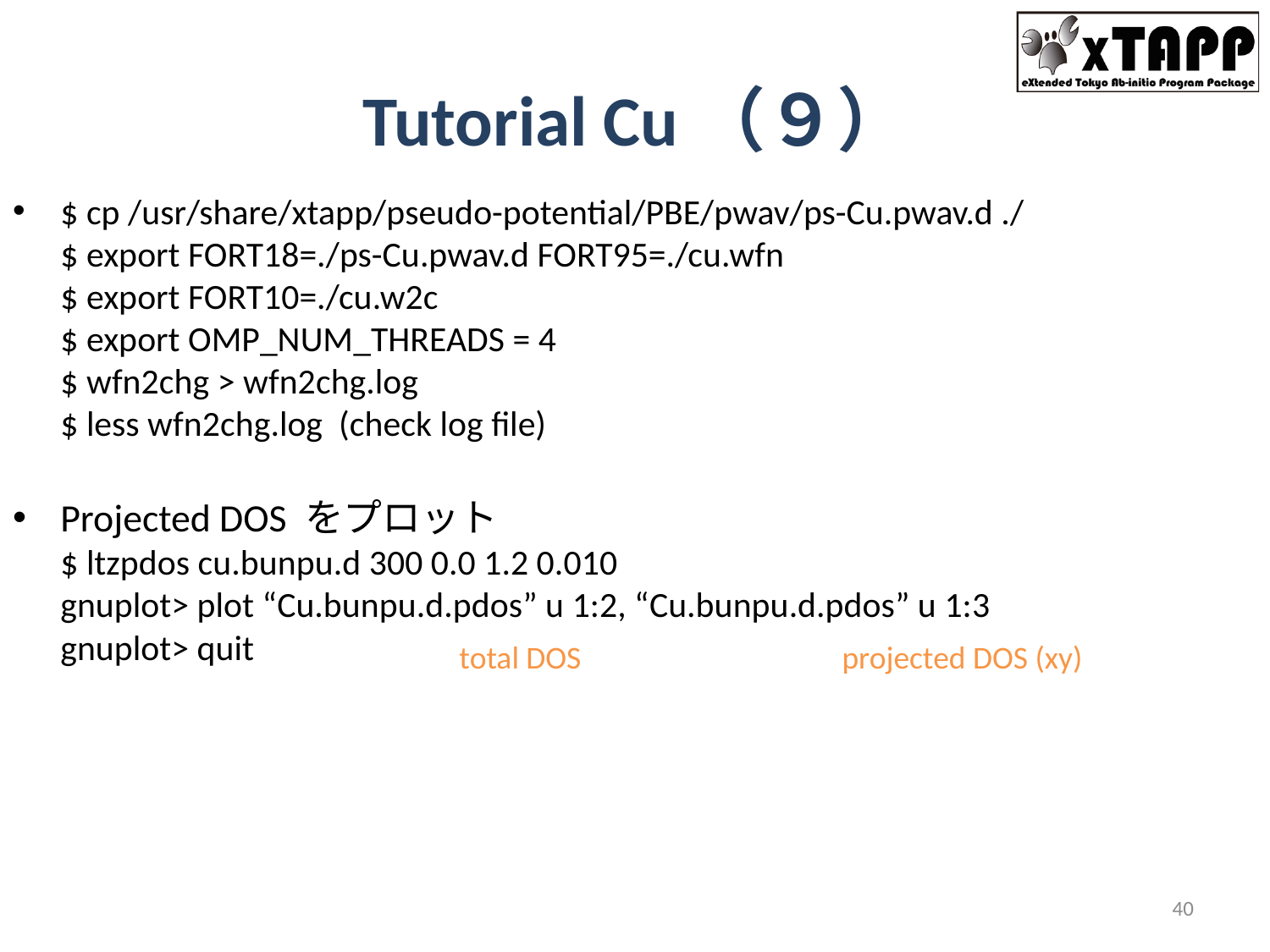

# Tutorial Cu（９）
$ cp /usr/share/xtapp/pseudo-potential/PBE/pwav/ps-Cu.pwav.d ./
$ export FORT18=./ps-Cu.pwav.d FORT95=./cu.wfn
$ export FORT10=./cu.w2c
$ export OMP_NUM_THREADS = 4
$ wfn2chg > wfn2chg.log
$ less wfn2chg.log  (check log file)
Projected DOS をプロット
$ ltzpdos cu.bunpu.d 300 0.0 1.2 0.010
gnuplot> plot “Cu.bunpu.d.pdos” u 1:2, “Cu.bunpu.d.pdos” u 1:3
gnuplot> quit
total DOS
projected DOS (xy)
40